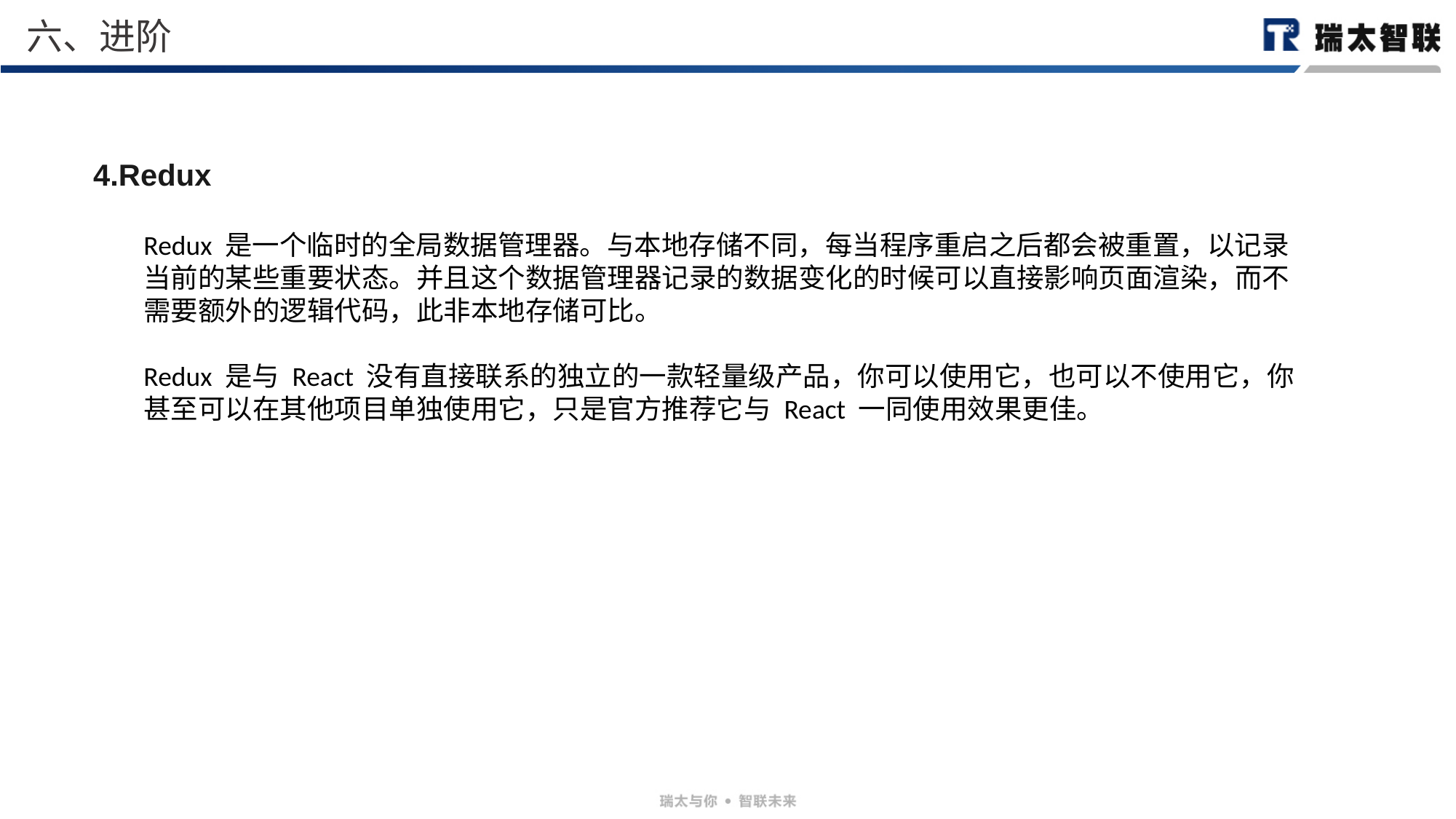

六、进阶
4.Redux
Redux 是一个临时的全局数据管理器。与本地存储不同，每当程序重启之后都会被重置，以记录当前的某些重要状态。并且这个数据管理器记录的数据变化的时候可以直接影响页面渲染，而不需要额外的逻辑代码，此非本地存储可比。

Redux 是与 React 没有直接联系的独立的一款轻量级产品，你可以使用它，也可以不使用它，你甚至可以在其他项目单独使用它，只是官方推荐它与 React 一同使用效果更佳。